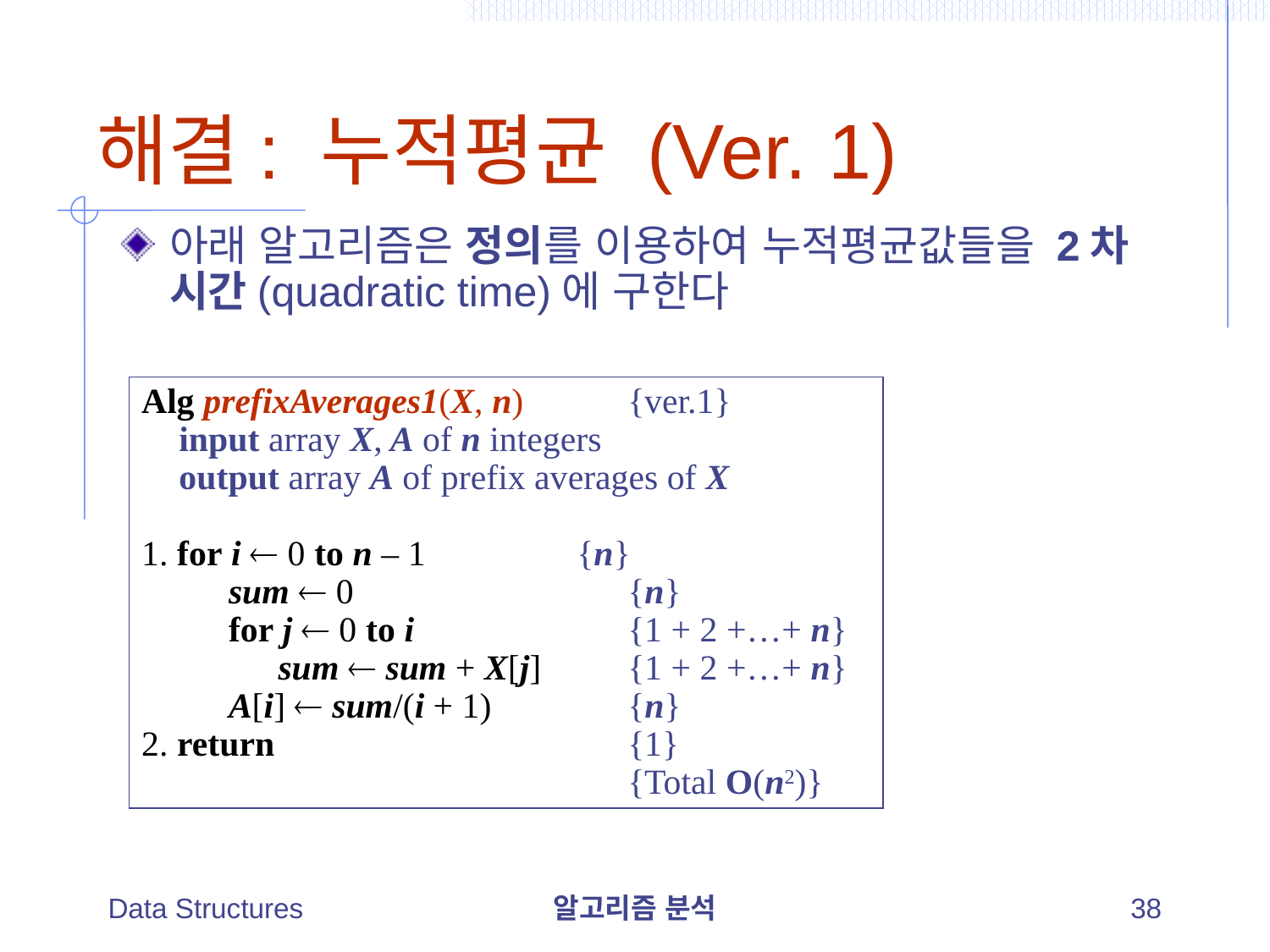

해결: 누적평균 (Ver. 1)
아래 알고리즘은 정의를 이용하여 누적평균값들을 2차 시간(quadratic time)에 구한다
Alg prefixAverages1(X, n)			{ver.1}
	input array X, A of n integers
	output array A of prefix averages of X

1. for i ← 0 to n – 1				{n}
		sum ← 0	 					{n}
		for j ← 0 to i					{1 + 2 +…+ n}
			sum ← sum + X[j]		{1 + 2 +…+ n}
		A[i] ← sum/(i + 1)			{n}
2. return								{1}
										{Total O(n2)}
Data Structures
알고리즘 분석
38